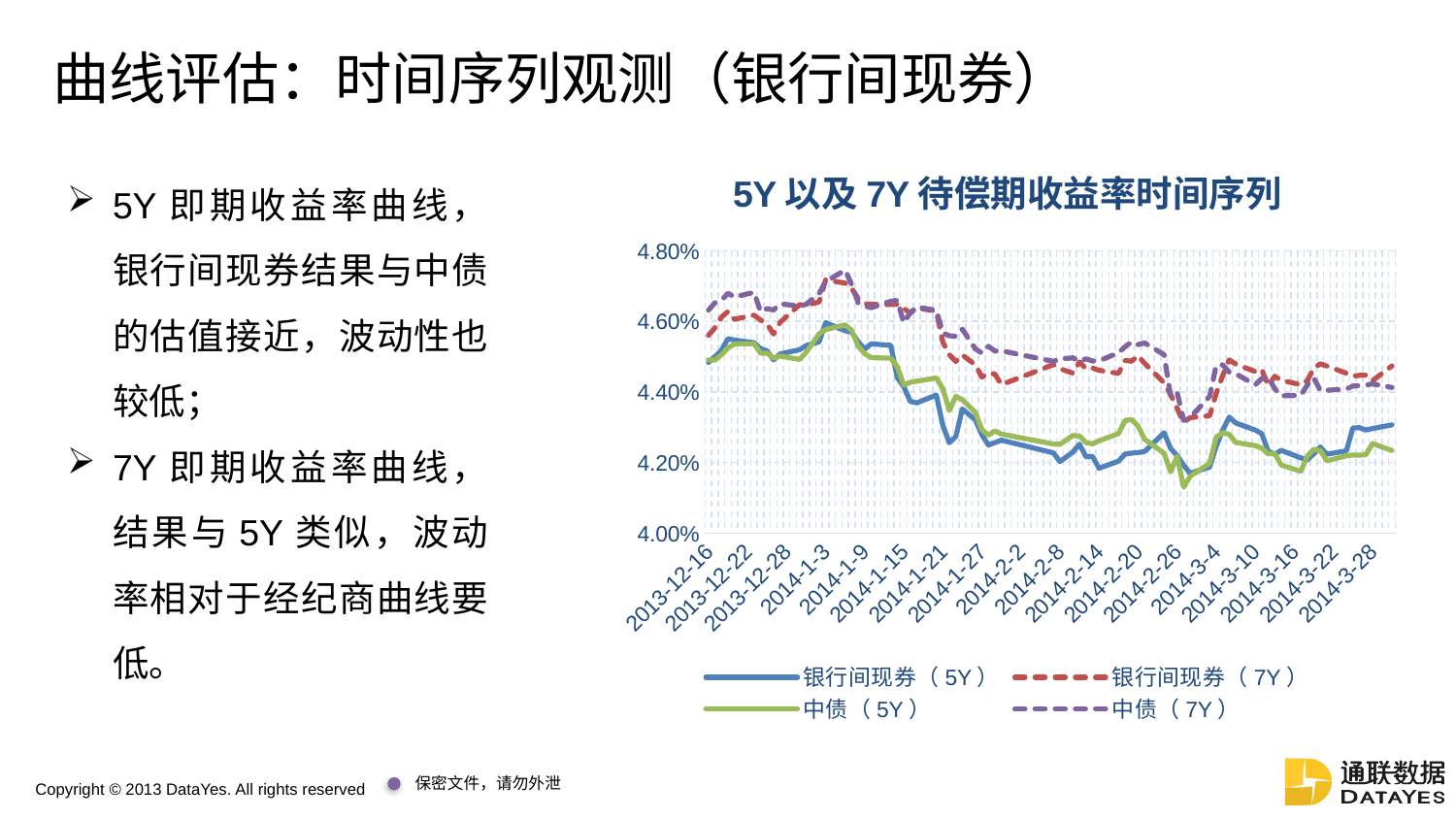

# 曲线评估：时间序列观测（银行间现券）

### Chart: 5Y以及7Y待偿期收益率时间序列

| Category |  |  |  |  |
|---|---|---|---|---|
| 41624.875 | 0.0448343473783805 | 0.0456031340615497 | 0.04491 | 0.046315999999999996 |
| 41625.875 | 0.0449987967349632 | 0.0458233551903342 | 0.044905 | 0.046527000000000006 |
| 41626.875 | 0.0451825187885442 | 0.0461205643550322 | 0.045056000000000006 | 0.046597 |
| 41627.875 | 0.0455104981240042 | 0.0462805507586086 | 0.045248 | 0.046792999999999994 |
| 41628.875 | 0.0454688034321782 | 0.0460583396115686 | 0.045361000000000005 | 0.046692 |
| 41631.875 | 0.0453970973185522 | 0.0461753478977911 | 0.045370999999999995 | 0.046822 |
| 41632.875 | 0.045226437145599 | 0.0460382242547492 | 0.045095 | 0.046273 |
| 41633.875 | 0.0451646184506191 | 0.0459232673741836 | 0.045103 | 0.046357999999999996 |
| 41634.875 | 0.04491024415524 | 0.0456420153257584 | 0.044958 | 0.046321 |
| 41635.875 | 0.0450787151180558 | 0.0459715393748459 | 0.045019 | 0.046498 |
| 41638.875 | 0.0451970256764784 | 0.0464727758791743 | 0.044923000000000005 | 0.046432 |
| 41639.875 | 0.0453146309642647 | 0.0464577530321488 | 0.045121 | 0.046482 |
| 41641.875 | 0.0454199719107307 | 0.0465499722580569 | 0.045648999999999995 | 0.046790000000000005 |
| 41642.875 | 0.0459606288965955 | 0.0471725237691896 | 0.045764 | 0.047126 |
| 41645.875 | 0.0457325907788335 | 0.0470821102379835 | 0.045901 | 0.04745 |
| 41646.875 | 0.0456941946915235 | 0.046931800483768 | 0.045748 | 0.047041000000000006 |
| 41647.875 | 0.0454210722424657 | 0.0466431465531951 | 0.045297000000000004 | 0.046521999999999994 |
| 41648.875 | 0.0452132242881007 | 0.046501759024983 | 0.045083000000000005 | 0.046433999999999996 |
| 41649.875 | 0.0453639106532753 | 0.0464842899551756 | 0.044974999999999994 | 0.046387 |
| 41652.875 | 0.0453222868940095 | 0.0464767083964854 | 0.044957000000000004 | 0.046569 |
| 41653.875 | 0.0444058372761245 | 0.046488498260888 | 0.044722 | 0.046595000000000004 |
| 41654.875 | 0.0441516943891254 | 0.0463655084443011 | 0.044201 | 0.045961999999999996 |
| 41655.875 | 0.0437343447763134 | 0.046234777505185 | 0.044273 | 0.046246 |
| 41656.875 | 0.0436914626767175 | 0.0463797515895381 | 0.044306 | 0.046403999999999994 |
| 41659.875 | 0.0439125532015145 | 0.0462919546168352 | 0.044396000000000005 | 0.046315 |
| 41660.875 | 0.0430500032544365 | 0.0454112912802551 | 0.044093999999999994 | 0.045675999999999994 |
| 41661.875 | 0.0425607106851913 | 0.04505601156592 | 0.043476999999999995 | 0.045591999999999994 |
| 41662.875 | 0.0427394264724421 | 0.0448673959949075 | 0.043876 | 0.045576 |
| 41663.875 | 0.0435193057987258 | 0.0450468302958564 | 0.04378 | 0.045777 |
| 41665.875 | 0.0432111157952029 | 0.044768994630388 | 0.043425000000000005 | 0.045221 |
| 41666.875 | 0.0427873215186927 | 0.0444234460464532 | 0.04293 | 0.045101 |
| 41667.875 | 0.0424986655737669 | 0.0445345734094811 | 0.042775 | 0.045293 |
| 41668.875 | 0.0425641084796449 | 0.044507605701289 | 0.042899 | 0.045161 |
| 41669.875 | 0.0426340767716182 | 0.0442073113905008 | 0.042808 | 0.045166000000000005 |
| 41677.875 | 0.0422741465258381 | 0.0447766807308043 | 0.042526 | 0.044867 |
| 41678.875 | 0.0420271721676189 | 0.044658842432834 | 0.042516 | 0.044938000000000006 |
| 41680.875 | 0.0422986229560482 | 0.0445323838484426 | 0.042769 | 0.044968 |
| 41681.875 | 0.0425220625577107 | 0.0448509565619686 | 0.042751000000000004 | 0.044867 |
| 41682.875 | 0.0421619724945563 | 0.0446586502927793 | 0.042567 | 0.044938000000000006 |
| 41683.875 | 0.0421744985748318 | 0.0446769288982949 | 0.042529000000000004 | 0.044878999999999995 |
| 41684.875 | 0.0418385783404263 | 0.0446148774972508 | 0.042617 | 0.044877 |
| 41687.875 | 0.0420398562956275 | 0.0445289067765788 | 0.042822 | 0.045114999999999995 |
| 41688.875 | 0.0422402700592088 | 0.0448930975194044 | 0.043193 | 0.045281 |
| 41689.875 | 0.0422678497939575 | 0.0448716154280633 | 0.043219 | 0.045417 |
| 41690.875 | 0.0422816373969426 | 0.0450282469273384 | 0.043033999999999996 | 0.045343 |
| 41691.875 | 0.0423121579899961 | 0.0448122863193909 | 0.042662000000000005 | 0.04539 |
| 41694.875 | 0.0428454213025915 | 0.0442570815175813 | 0.042265 | 0.045058 |
| 41695.875 | 0.0424048458854904 | 0.0439299243049855 | 0.041736 | 0.043878 |
| 41696.875 | 0.0421948663269611 | 0.0435385860158184 | 0.042179 | 0.043990999999999995 |
| 41697.875 | 0.0419232425742588 | 0.0431335715556804 | 0.041302000000000005 | 0.043193999999999996 |
| 41698.875 | 0.0416983384633434 | 0.0432743992198747 | 0.041612 | 0.043273 |
| 41701.875 | 0.0418713894358469 | 0.0433275212902038 | 0.041978999999999995 | 0.043877 |
| 41702.875 | 0.042457860406496 | 0.0439573571242928 | 0.042714999999999996 | 0.044745 |
| 41703.875 | 0.0429152814933806 | 0.0444610229748756 | 0.042845 | 0.044768 |
| 41704.875 | 0.0432894283710346 | 0.0449090844488018 | 0.04280300000000001 | 0.044563 |
| 41705.875 | 0.0431221097502519 | 0.0447919384256907 | 0.04257 | 0.044517 |
| 41708.875 | 0.0429230680234598 | 0.0445786052248882 | 0.042478999999999996 | 0.044204 |
| 41709.875 | 0.0428188011847634 | 0.0446355158523963 | 0.042411000000000004 | 0.044379999999999996 |
| 41710.875 | 0.0423160709856025 | 0.0441779250219085 | 0.042246 | 0.044412 |
| 41711.875 | 0.0422328777837426 | 0.0444461089767854 | 0.04225399999999999 | 0.044091 |
| 41712.875 | 0.0423454692977696 | 0.0443291667449741 | 0.041929 | 0.043890000000000005 |
| 41715.875 | 0.0421313717102001 | 0.0442092152185856 | 0.04175500000000001 | 0.043907999999999996 |
| 41716.875 | 0.042077202436742 | 0.044320052687838 | 0.042185 | 0.044198 |
| 41717.875 | 0.042254781039895 | 0.0446770515455592 | 0.042377000000000005 | 0.0444 |
| 41718.875 | 0.0424433752327567 | 0.0447969742677794 | 0.04234 | 0.044042000000000005 |
| 41719.875 | 0.042235949189811 | 0.0447341699072676 | 0.042049 | 0.044050000000000006 |
| 41722.875 | 0.0423321052762684 | 0.0445318549782332 | 0.042191 | 0.044083 |
| 41723.875 | 0.0429834639679127 | 0.0444495269712621 | 0.042216 | 0.04417 |
| 41724.875 | 0.0429886999889328 | 0.044471643724429 | 0.042207999999999996 | 0.044176 |
| 41725.875 | 0.0429252379732445 | 0.0444766939646339 | 0.042222 | 0.044196 |
| 41726.875 | 0.0429640905389244 | 0.0443169079402228 | 0.042537000000000005 | 0.04423 |
| 41729.875 | 0.0430692210390093 | 0.0447370877522124 | 0.04234 | 0.044127 |
5Y即期收益率曲线，银行间现券结果与中债的估值接近，波动性也较低；
7Y即期收益率曲线，结果与5Y类似，波动率相对于经纪商曲线要低。